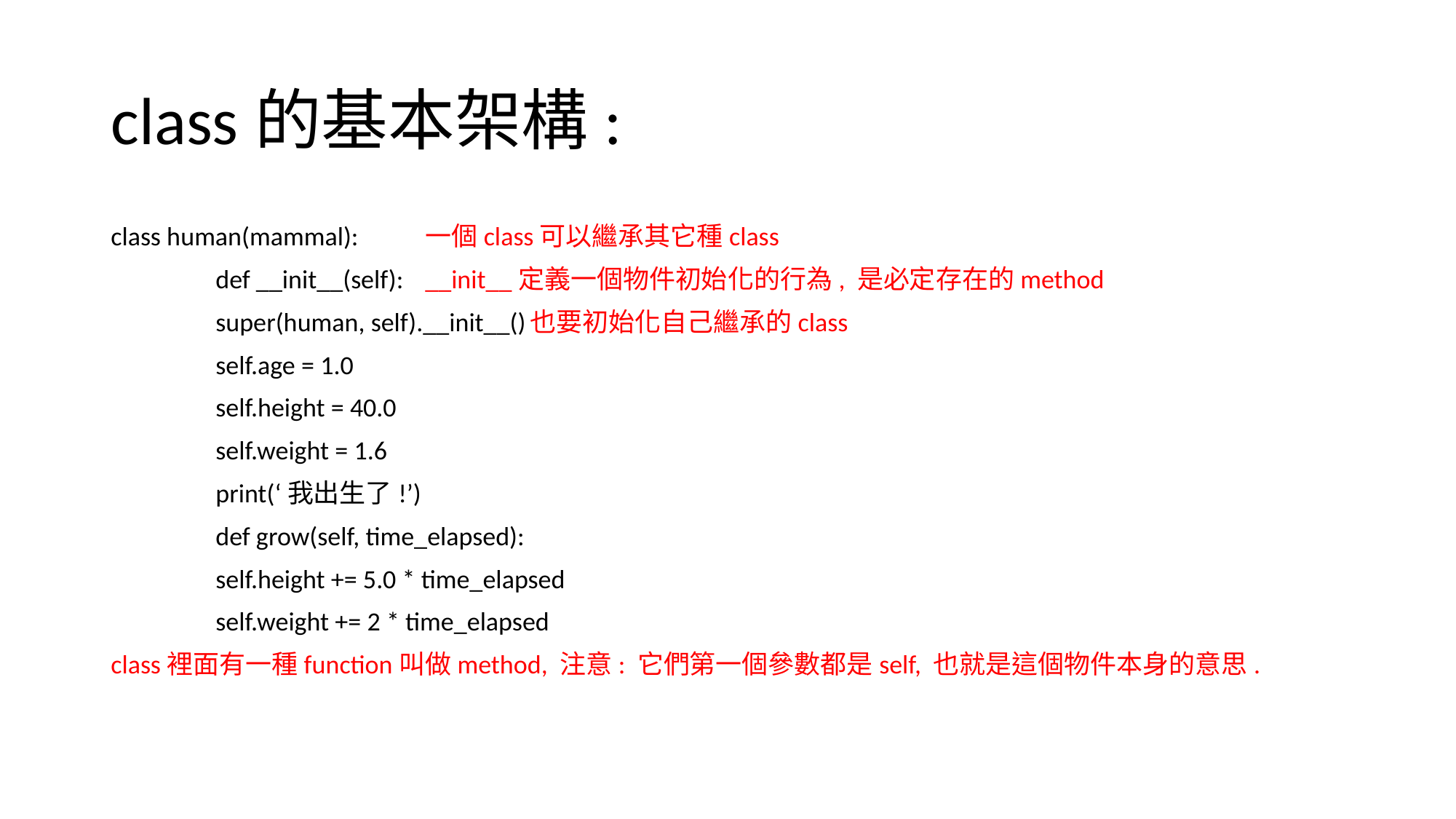

# class的基本架構:
class human(mammal):				一個class可以繼承其它種class
	def __init__(self):			__init__定義一個物件初始化的行為, 是必定存在的method
		super(human, self).__init__()		也要初始化自己繼承的class
		self.age = 1.0
		self.height = 40.0
		self.weight = 1.6
		print(‘我出生了!’)
	def grow(self, time_elapsed):
		self.height += 5.0 * time_elapsed
		self.weight += 2 * time_elapsed
class裡面有一種function叫做method, 注意: 它們第一個參數都是self, 也就是這個物件本身的意思.